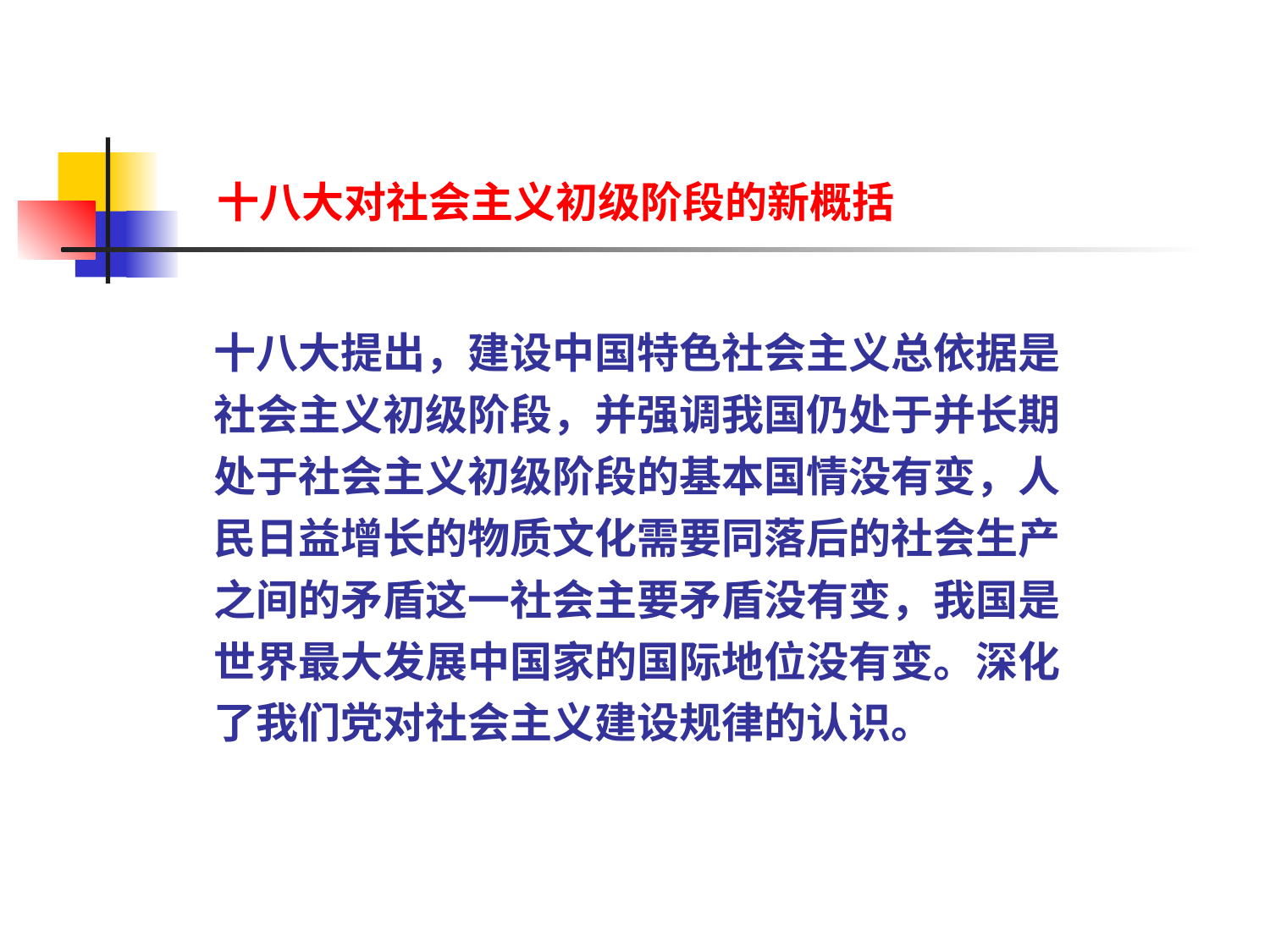

十八大对社会主义初级阶段的新概括
十八大提出，建设中国特色社会主义总依据是社会主义初级阶段，并强调我国仍处于并长期处于社会主义初级阶段的基本国情没有变，人民日益增长的物质文化需要同落后的社会生产之间的矛盾这一社会主要矛盾没有变，我国是世界最大发展中国家的国际地位没有变。深化了我们党对社会主义建设规律的认识。